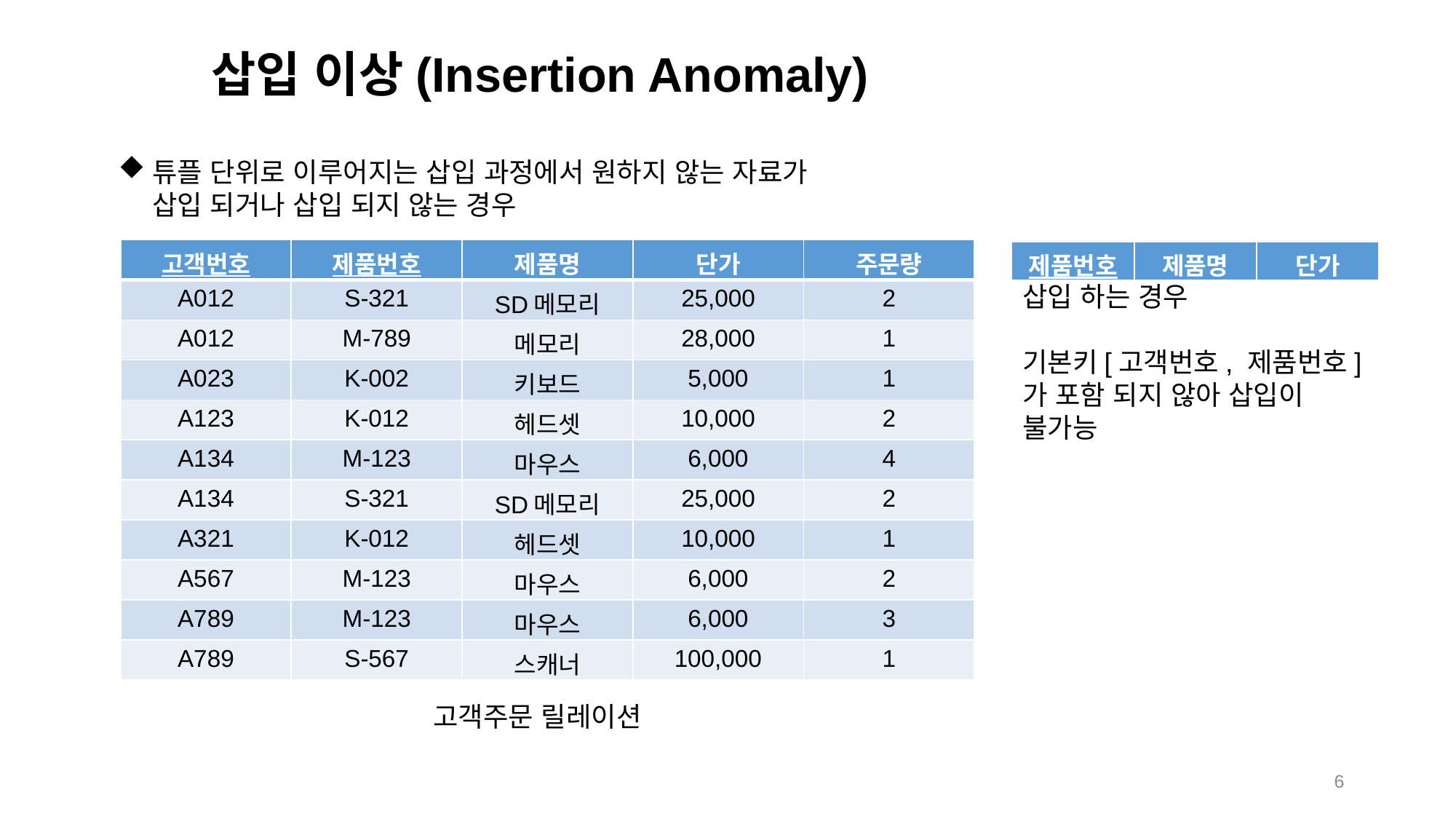

# 삽입 이상(Insertion Anomaly)
튜플 단위로 이루어지는 삽입 과정에서 원하지 않는 자료가
삽입 되거나 삽입 되지 않는 경우
| 고객번호 | 제품번호 | 제품명 | 단가 | 주문량 |
| --- | --- | --- | --- | --- |
| A012 | S-321 | SD메모리 | 25,000 | 2 |
| A012 | M-789 | 메모리 | 28,000 | 1 |
| A023 | K-002 | 키보드 | 5,000 | 1 |
| A123 | K-012 | 헤드셋 | 10,000 | 2 |
| A134 | M-123 | 마우스 | 6,000 | 4 |
| A134 | S-321 | SD메모리 | 25,000 | 2 |
| A321 | K-012 | 헤드셋 | 10,000 | 1 |
| A567 | M-123 | 마우스 | 6,000 | 2 |
| A789 | M-123 | 마우스 | 6,000 | 3 |
| A789 | S-567 | 스캐너 | 100,000 | 1 |
제품번호, 제품명, 단가를 삽입 하는 경우

기본키[고객번호, 제품번호]
가 포함 되지 않아 삽입이 불가능
| 제품번호 | 제품명 | 단가 |
| --- | --- | --- |
고객주문 릴레이션
6